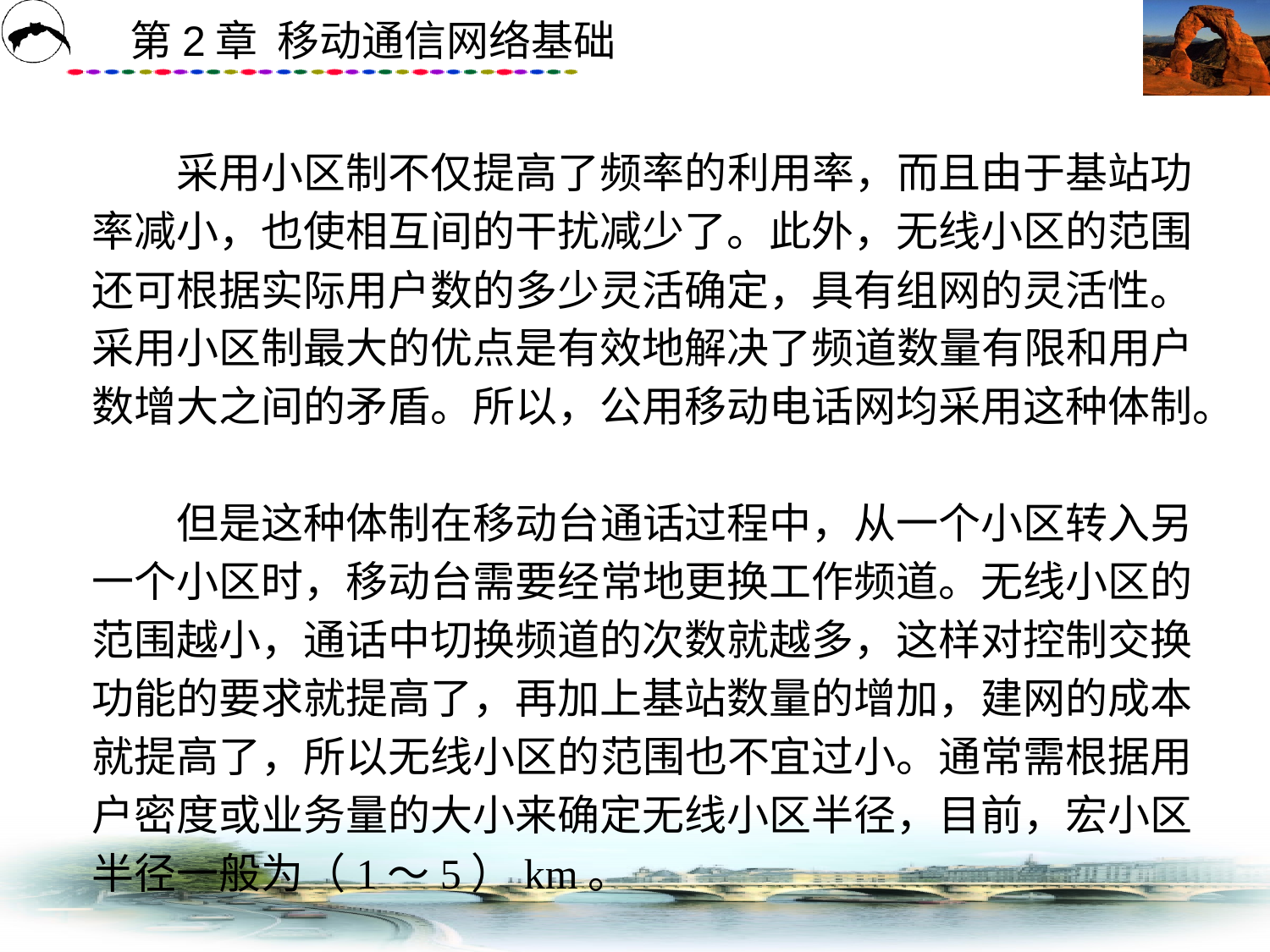

# 采用小区制不仅提高了频率的利用率，而且由于基站功率减小，也使相互间的干扰减少了。此外，无线小区的范围还可根据实际用户数的多少灵活确定，具有组网的灵活性。采用小区制最大的优点是有效地解决了频道数量有限和用户数增大之间的矛盾。所以，公用移动电话网均采用这种体制。 　　但是这种体制在移动台通话过程中，从一个小区转入另一个小区时，移动台需要经常地更换工作频道。无线小区的范围越小，通话中切换频道的次数就越多，这样对控制交换功能的要求就提高了，再加上基站数量的增加，建网的成本就提高了，所以无线小区的范围也不宜过小。通常需根据用户密度或业务量的大小来确定无线小区半径，目前，宏小区半径一般为（1～5）km。